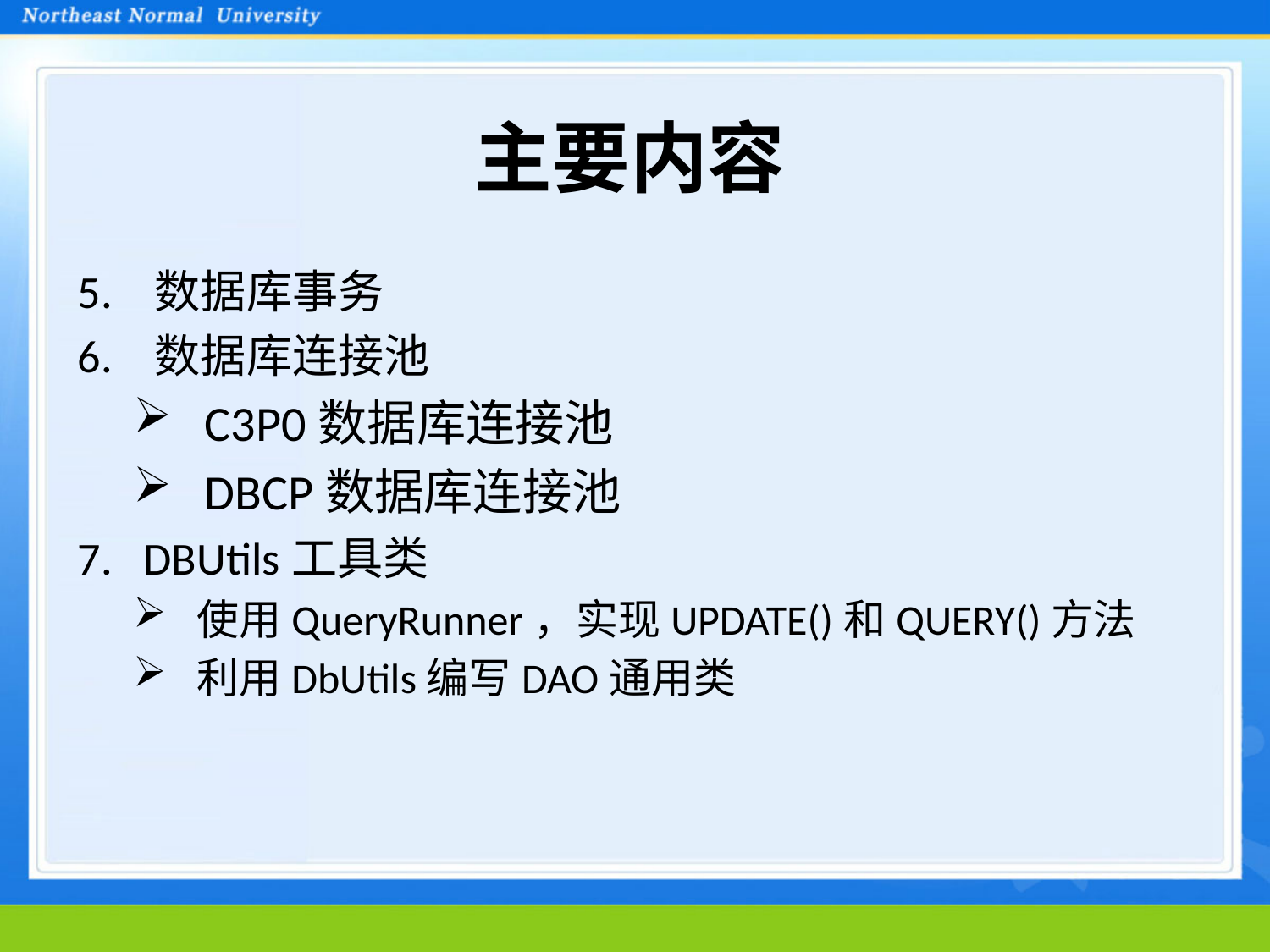

# 主要内容
5.   数据库事务
6.   数据库连接池
C3P0数据库连接池
DBCP数据库连接池
7.   DBUtils工具类
使用QueryRunner，实现UPDATE()和QUERY()方法
利用DbUtils编写DAO通用类